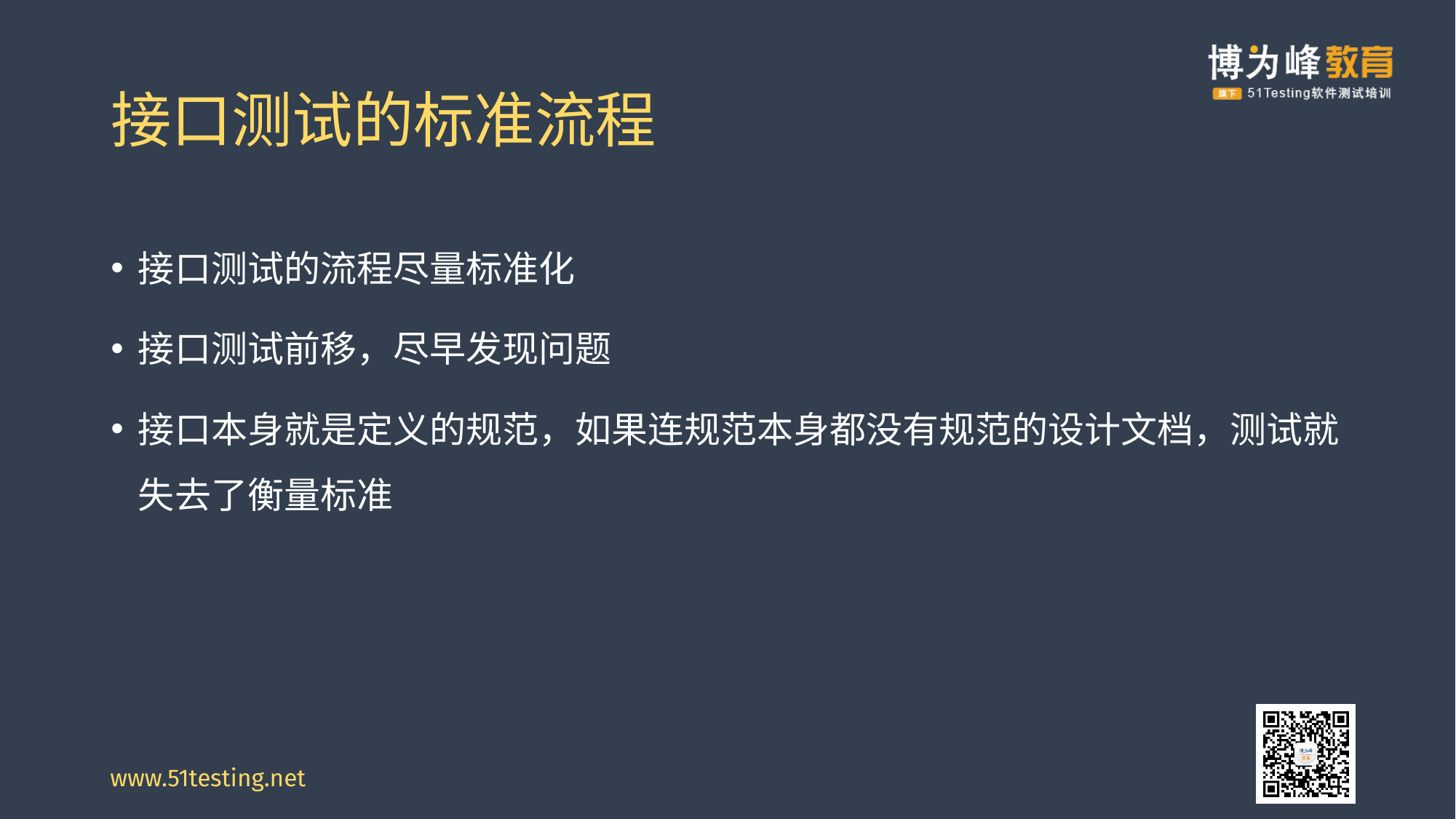

# 接口测试的标准流程
接口测试的流程尽量标准化
接口测试前移，尽早发现问题
接口本身就是定义的规范，如果连规范本身都没有规范的设计文档，测试就失去了衡量标准